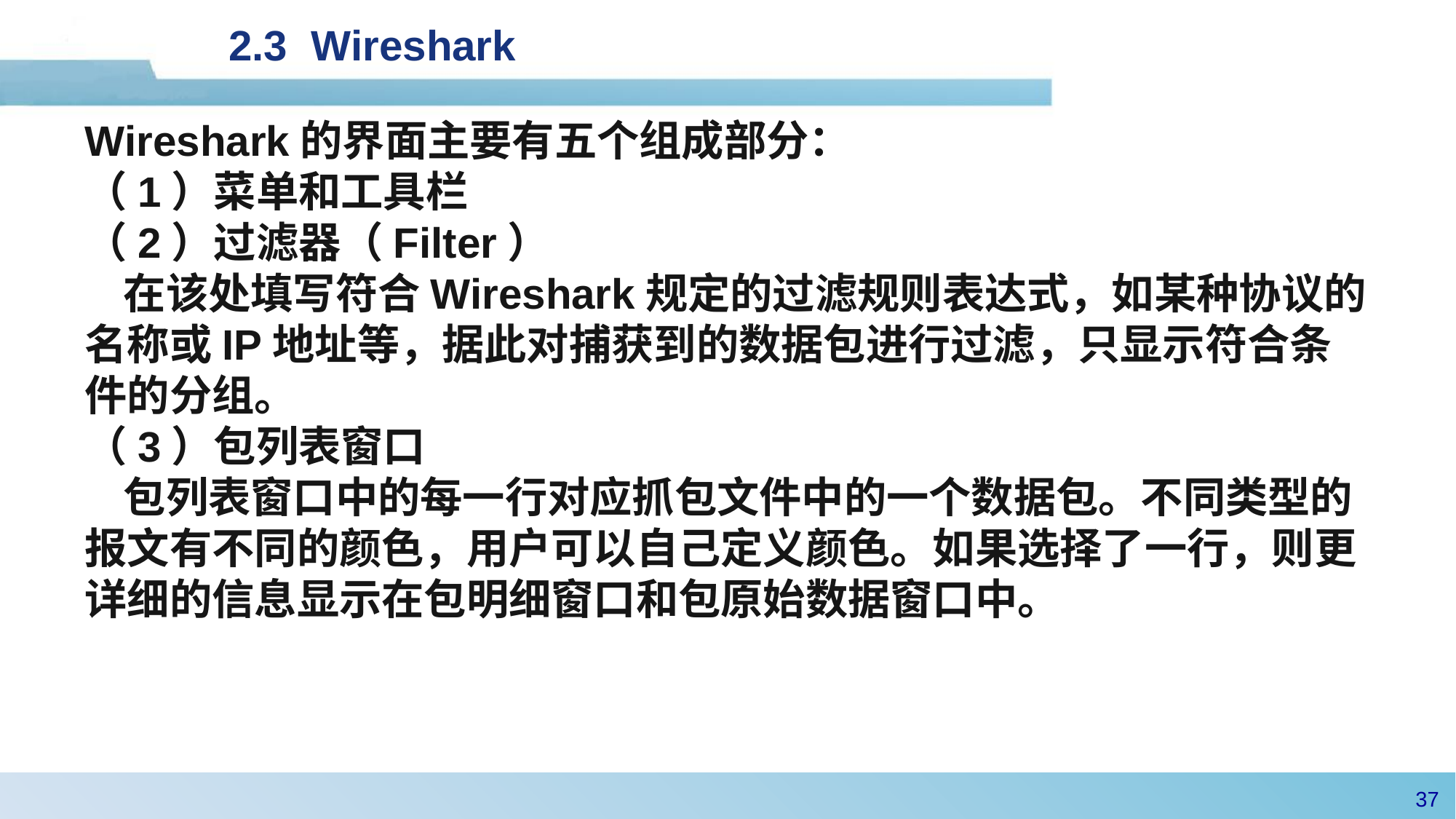

2.3  Wireshark
Wireshark的界面主要有五个组成部分：
（1）菜单和工具栏
（2）过滤器（Filter）
    在该处填写符合Wireshark规定的过滤规则表达式，如某种协议的名称或IP地址等，据此对捕获到的数据包进行过滤，只显示符合条件的分组。
（3）包列表窗口
    包列表窗口中的每一行对应抓包文件中的一个数据包。不同类型的报文有不同的颜色，用户可以自己定义颜色。如果选择了一行，则更详细的信息显示在包明细窗口和包原始数据窗口中。

37